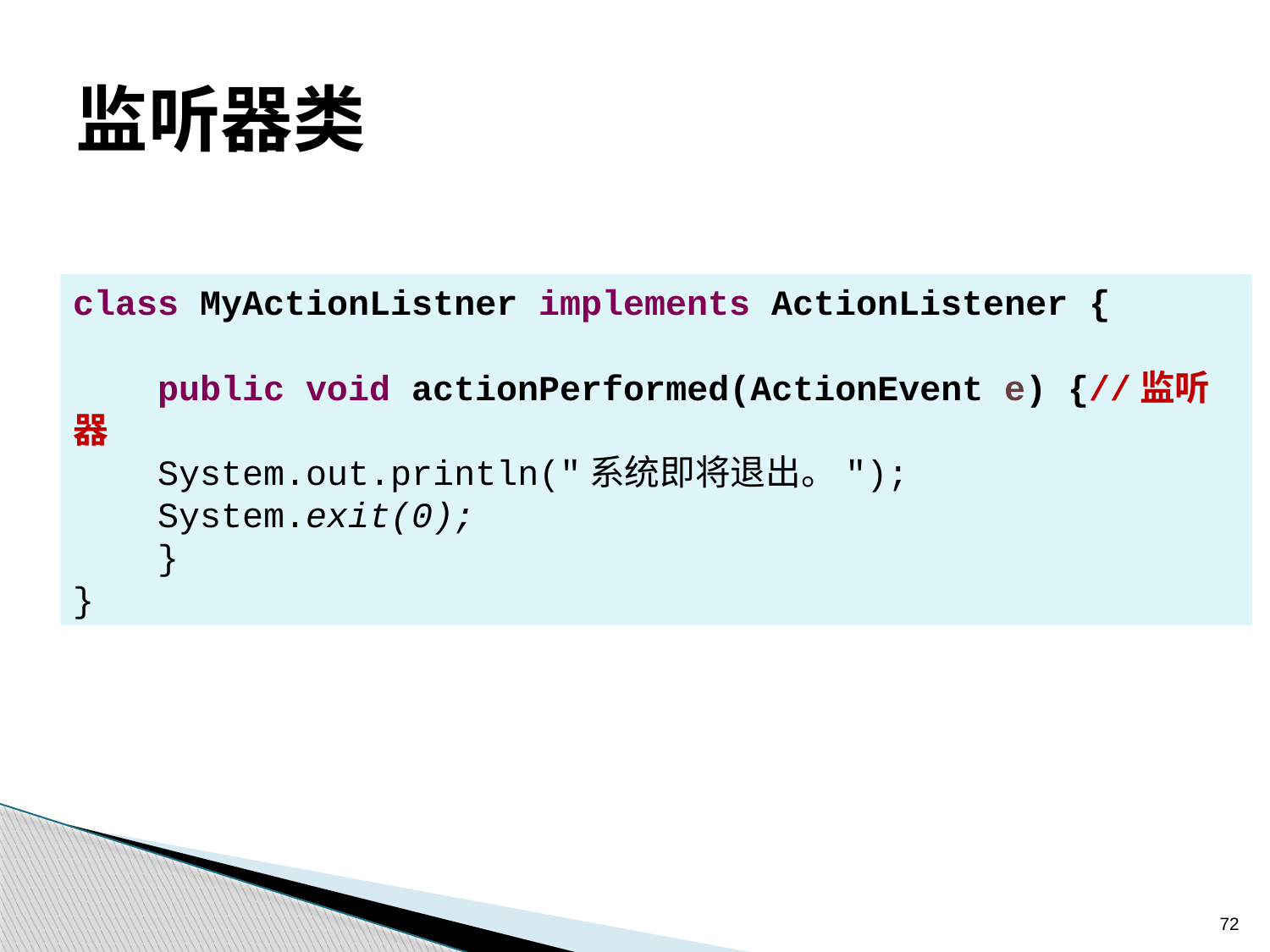

# 监听器类
class MyActionListner implements ActionListener {

    public void actionPerformed(ActionEvent e) {//监听器
    System.out.println("系统即将退出。");
    System.exit(0);
    }
}
72